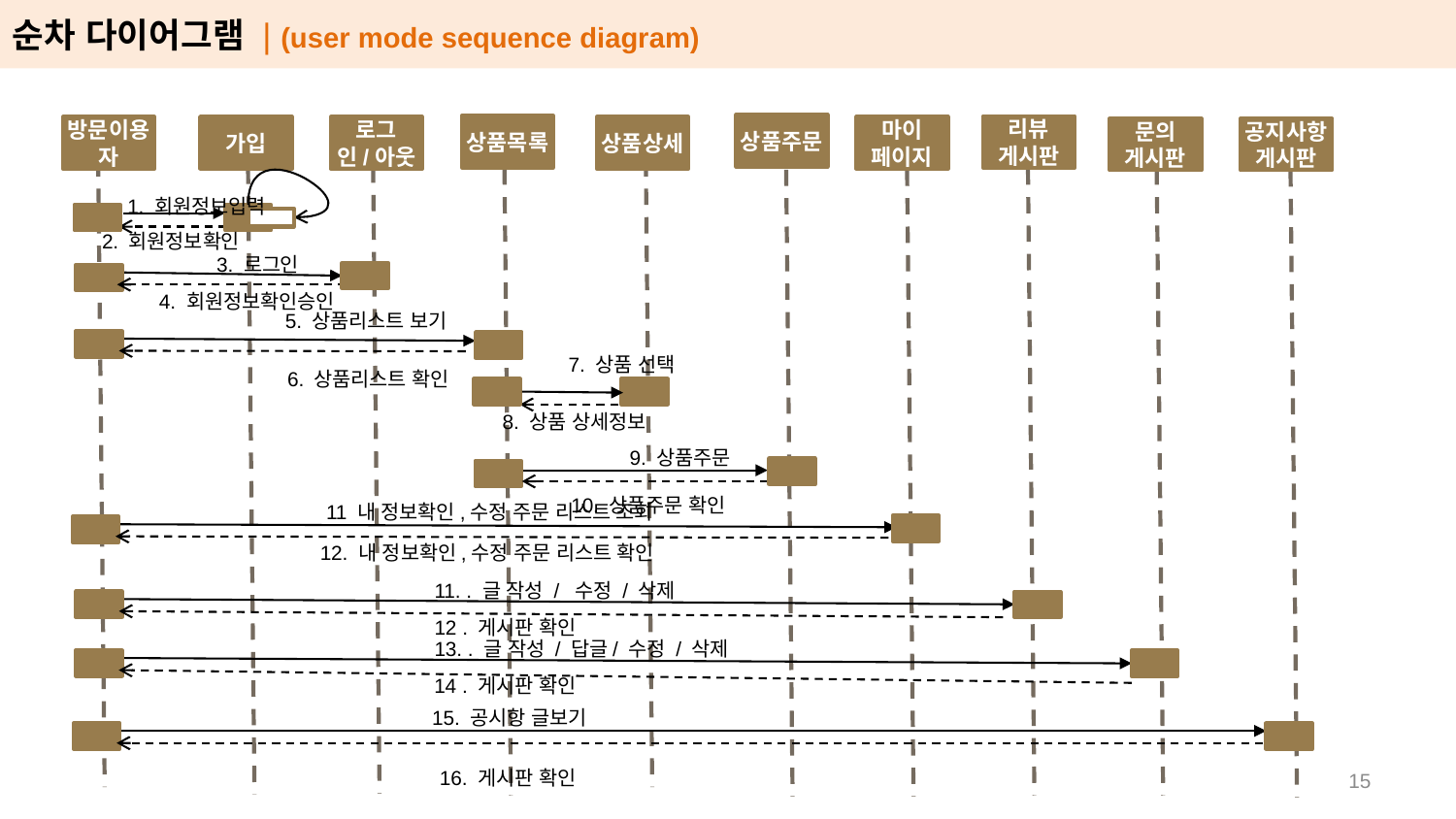

순차 다이어그램 | (user mode sequence diagram)
기준선(좌)
기준선(우)

상품주문
상품목록
리뷰
게시판
로그인/아웃
마이
페이지
방문이용자
가입
상품상세
문의
게시판
공지사항게시판
1. 회원정보입력

2. 회원정보확인
3. 로그인

4. 회원정보확인승인
5. 상품리스트 보기

    7. 상품 선택
6. 상품리스트 확인

    8. 상품 상세정보
9. 상품주문

10. 상품주문 확인
11 내 정보확인,수정 주문 리스트 조회

12. 내 정보확인,수정 주문 리스트 확인
11. . 글 작성 /  수정 / 삭제

12 . 게시판 확인
13. . 글 작성 / 답글/ 수정 / 삭제

14 . 게시판 확인
15. 공시항 글보기

16. 게시판 확인
15